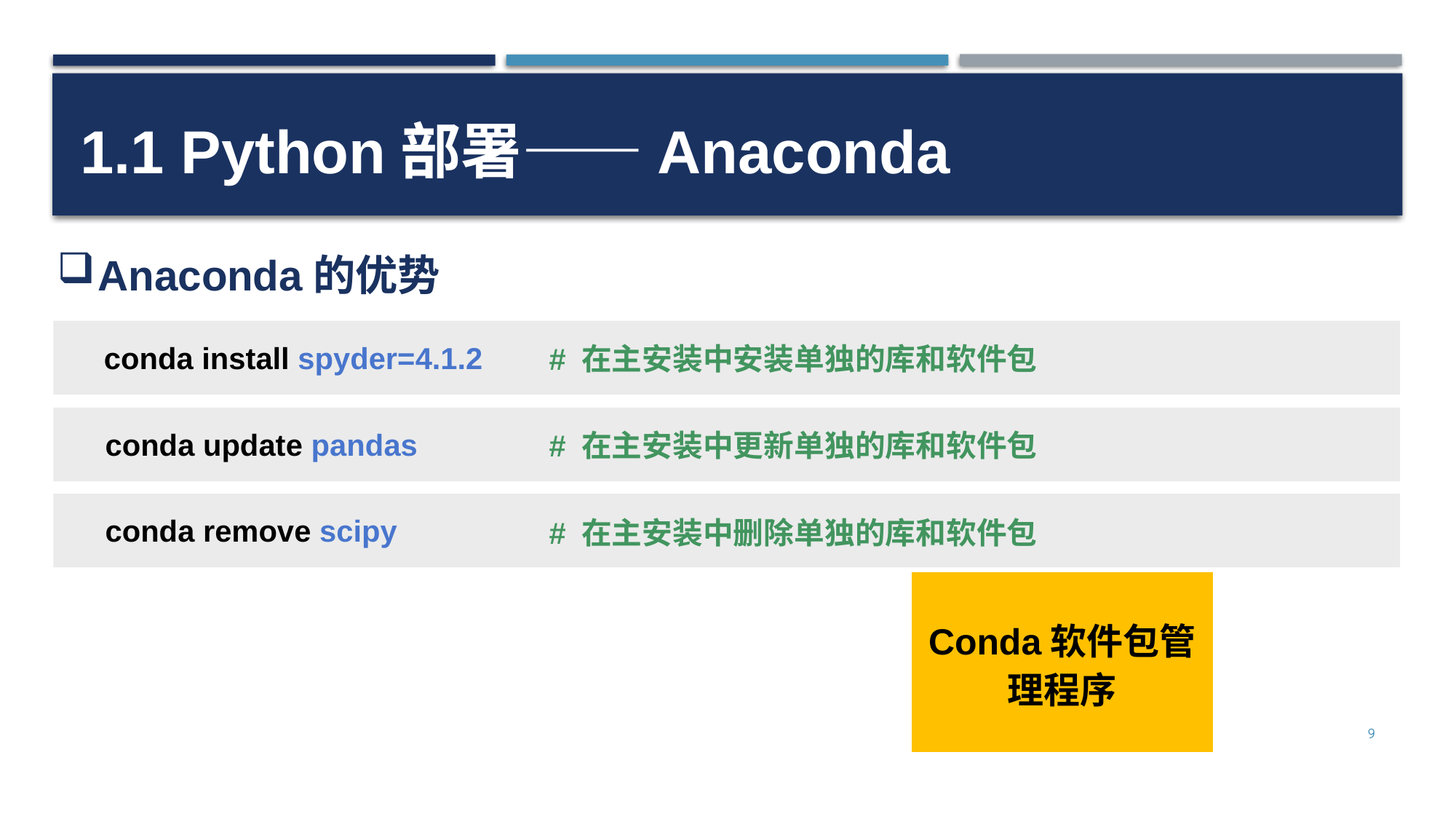

1.1 Python部署——Anaconda
Anaconda的优势

conda install spyder=4.1.2
# 在主安装中安装单独的库和软件包

conda update pandas
# 在主安装中更新单独的库和软件包

conda remove scipy
# 在主安装中删除单独的库和软件包
Conda软件包管理程序
9